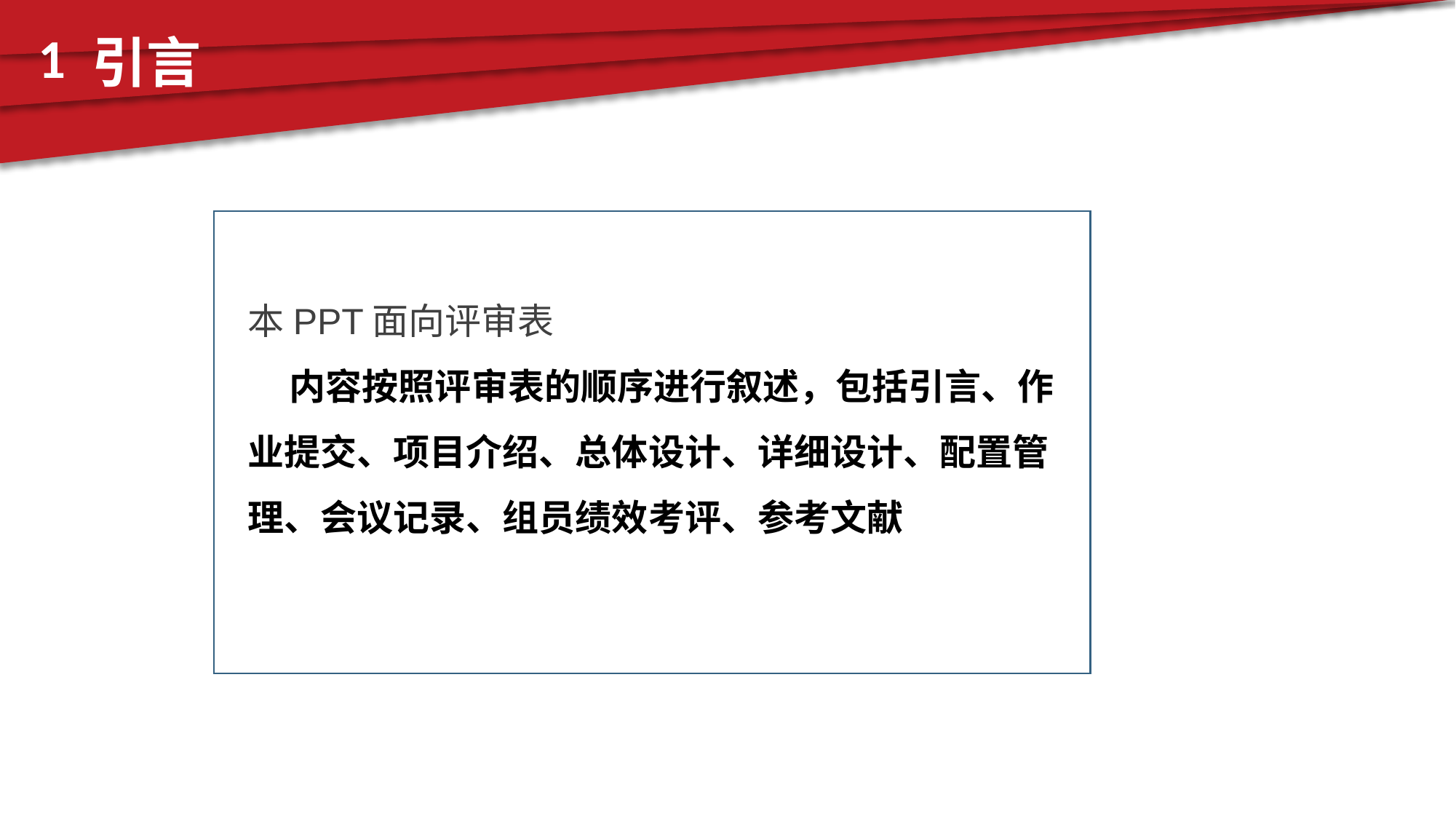

引言
1

本PPT面向评审表
    内容按照评审表的顺序进行叙述，包括引言、作业提交、项目介绍、总体设计、详细设计、配置管理、会议记录、组员绩效考评、参考文献